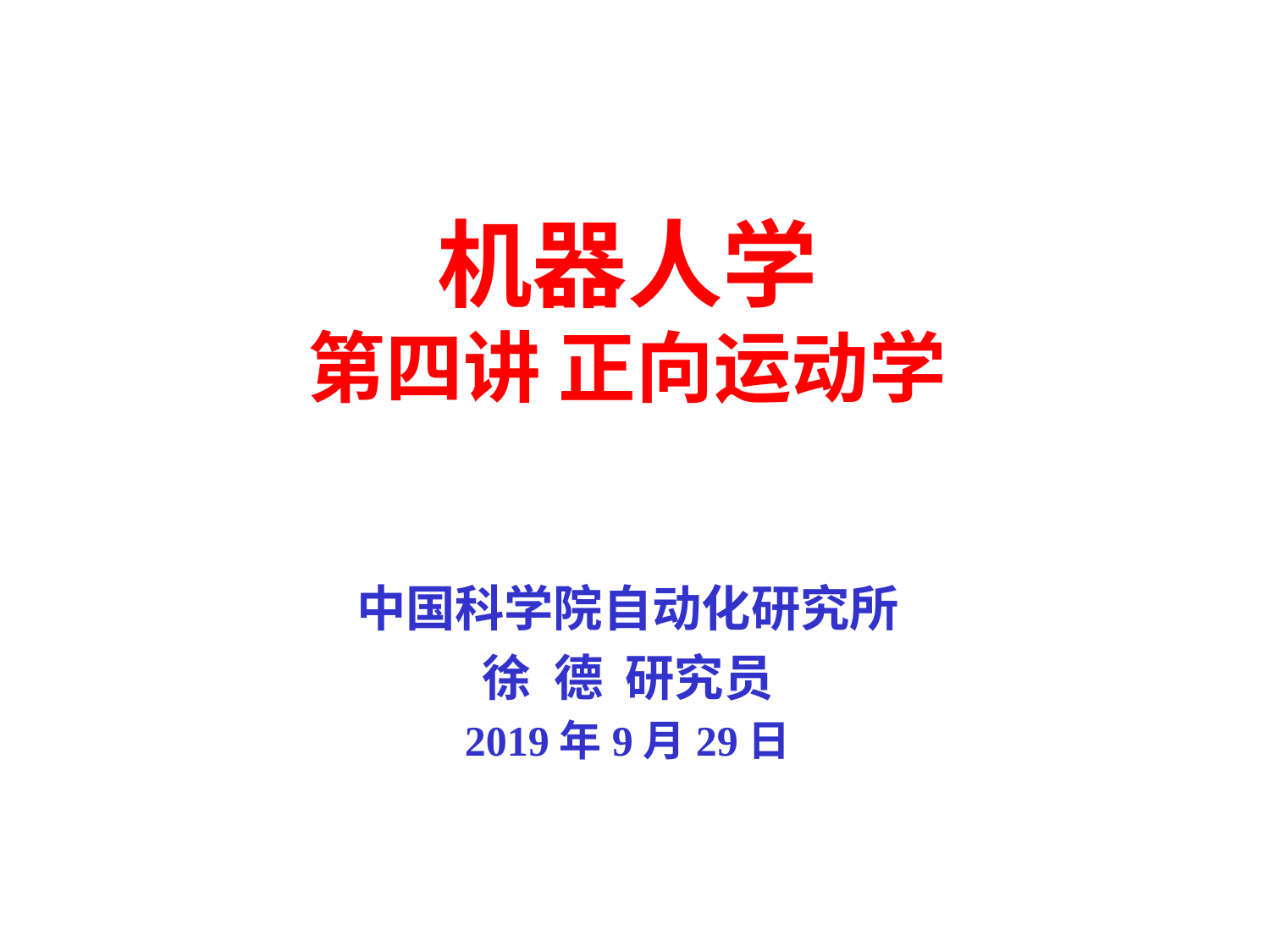

机器人学
第四讲 正向运动学

中国科学院自动化研究所
徐  德  研究员
2019年9月29日